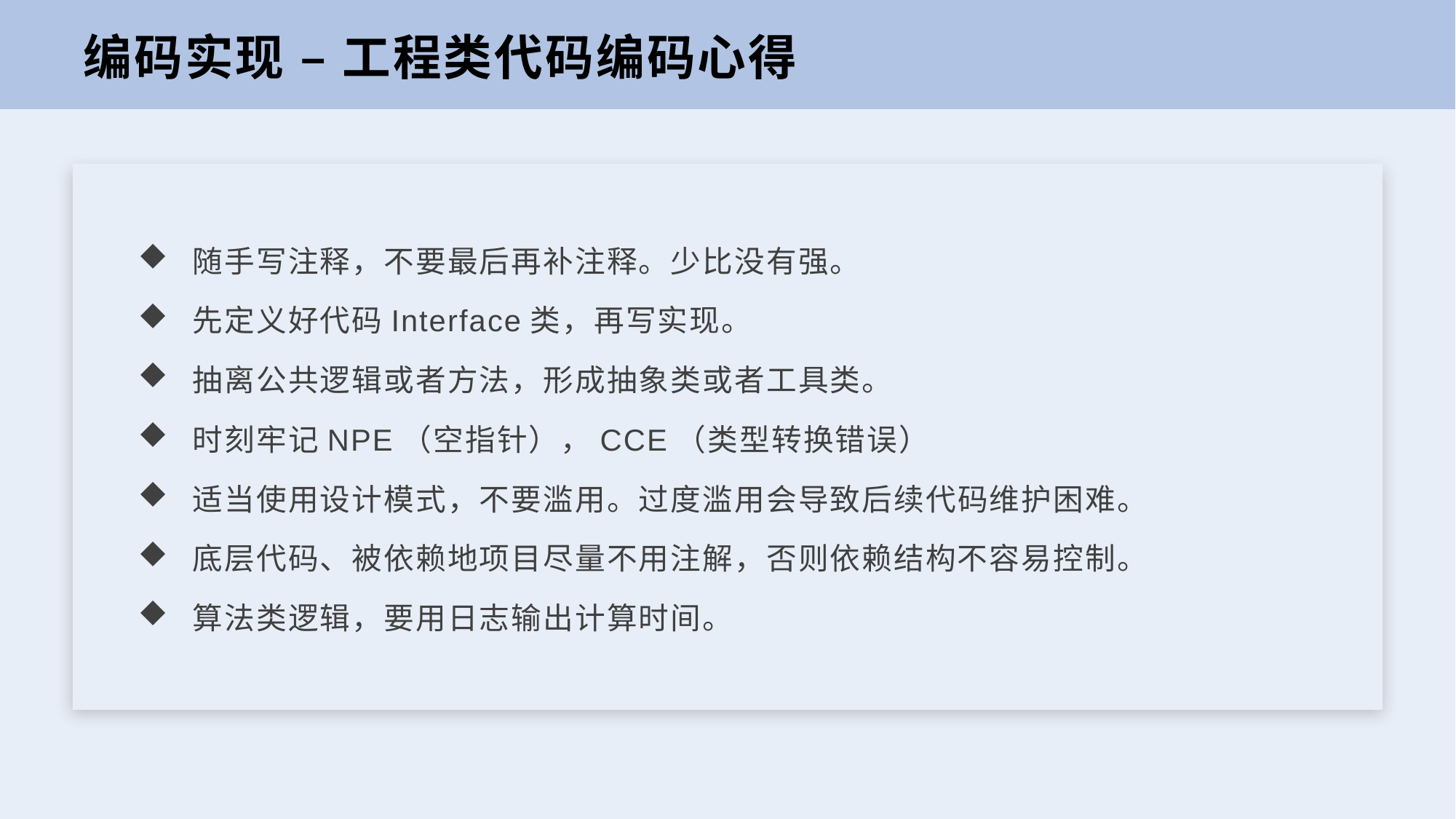

编码实现 – 工程类代码编码心得

随手写注释，不要最后再补注释。少比没有强。
先定义好代码Interface类，再写实现。
抽离公共逻辑或者方法，形成抽象类或者工具类。
时刻牢记NPE（空指针），CCE（类型转换错误）
适当使用设计模式，不要滥用。过度滥用会导致后续代码维护困难。
底层代码、被依赖地项目尽量不用注解，否则依赖结构不容易控制。
算法类逻辑，要用日志输出计算时间。